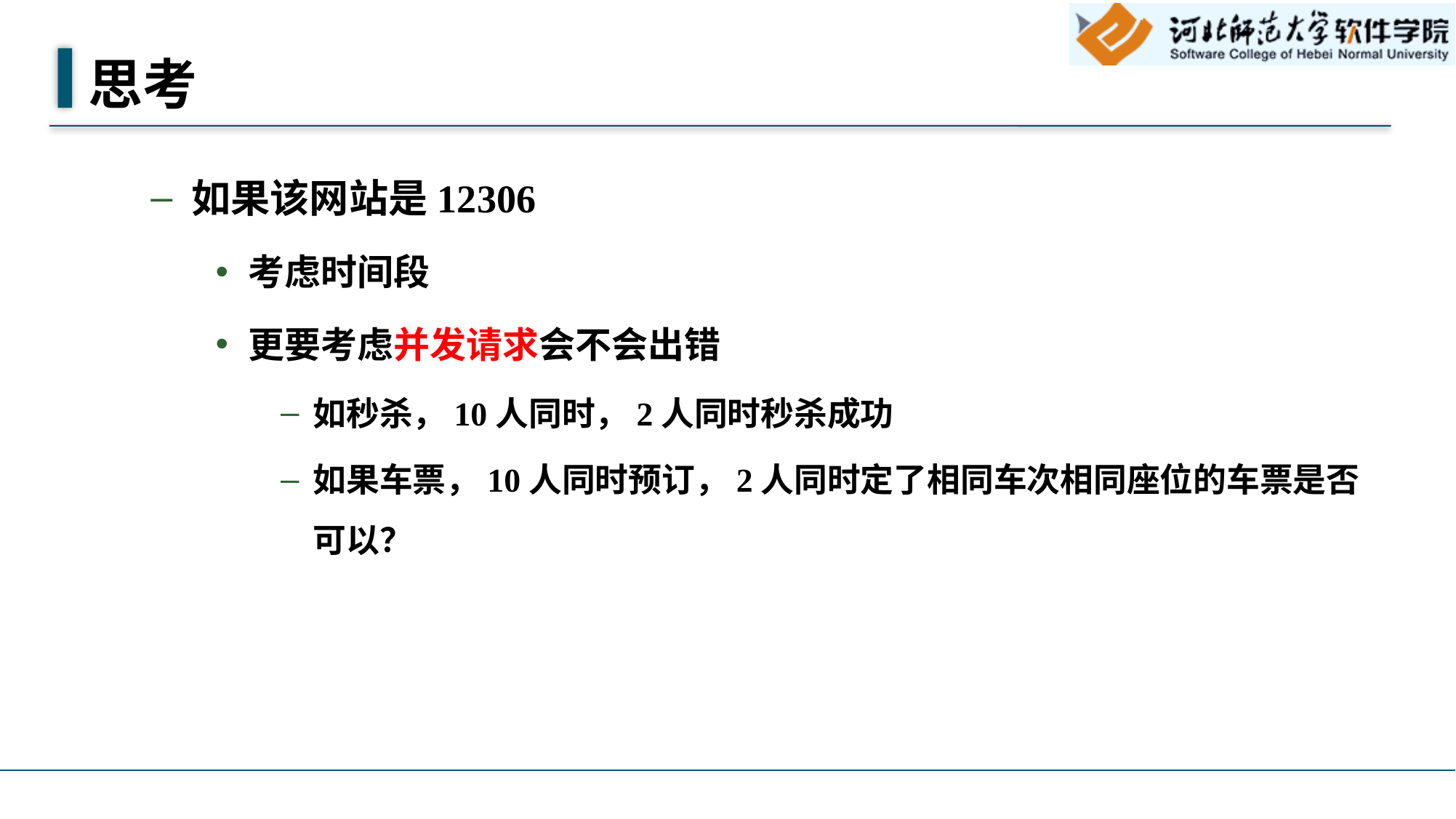

# 思考
如果该网站是12306
考虑时间段
更要考虑并发请求会不会出错
如秒杀，10人同时，2人同时秒杀成功
如果车票，10人同时预订，2人同时定了相同车次相同座位的车票是否可以？